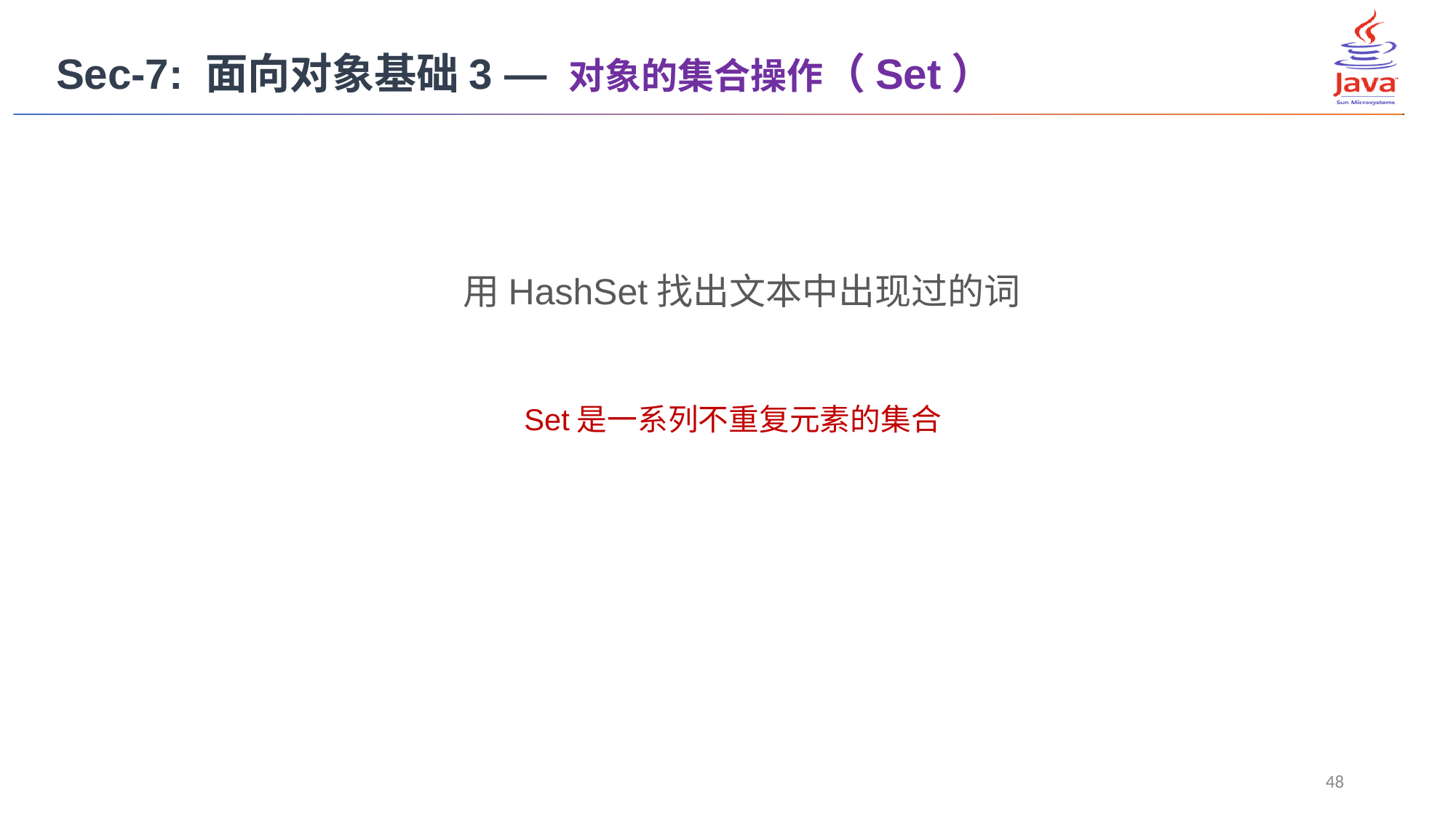

Sec-7: 面向对象基础3 — 对象的集合操作（Set）
用HashSet找出文本中出现过的词
Set是一系列不重复元素的集合
48